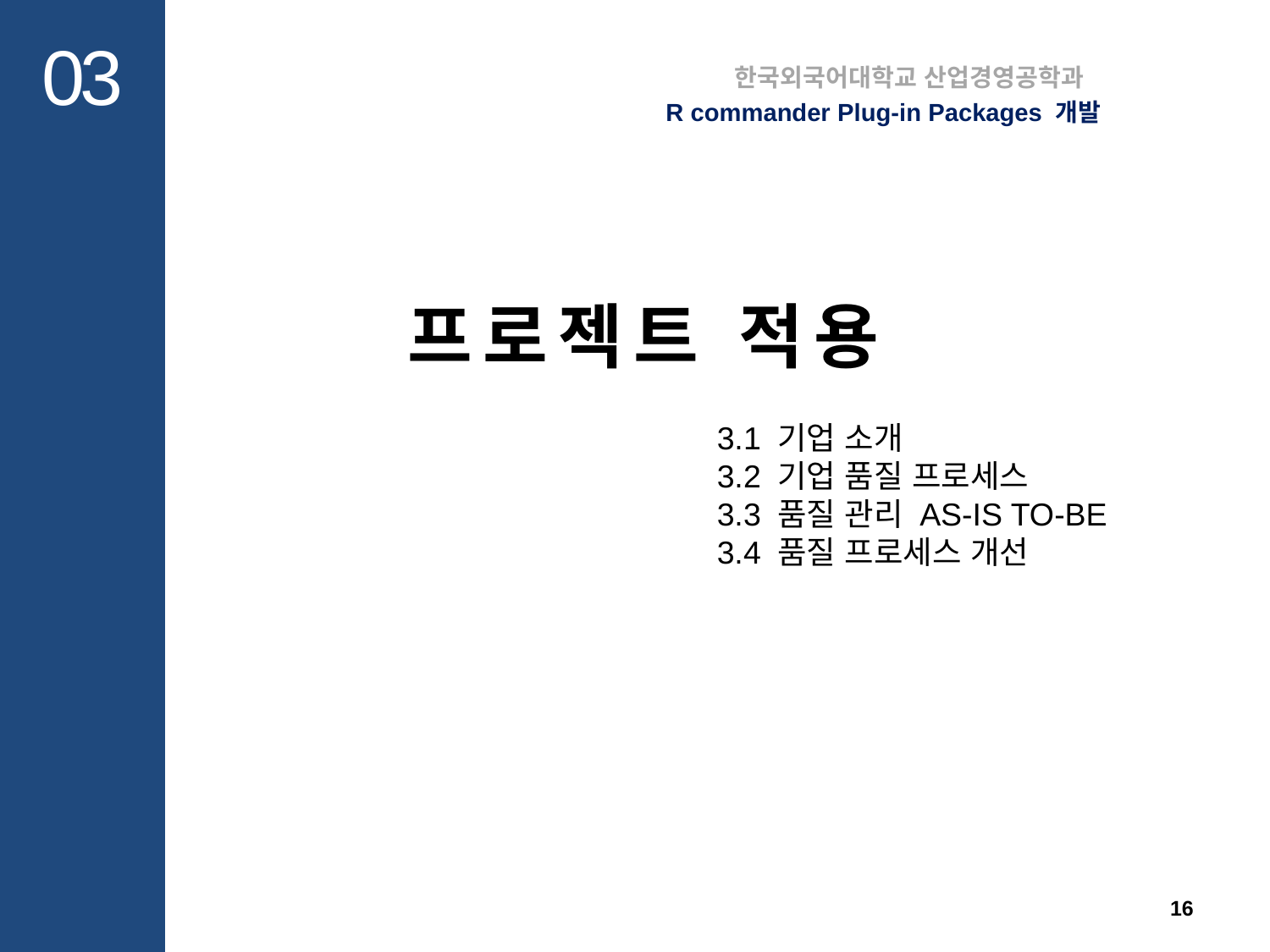

03
한국외국어대학교 산업경영공학과
R commander Plug-in Packages 개발
프로젝트 적용
3.1 기업 소개
3.2 기업 품질 프로세스
3.3 품질 관리 AS-IS TO-BE
3.4 품질 프로세스 개선

16